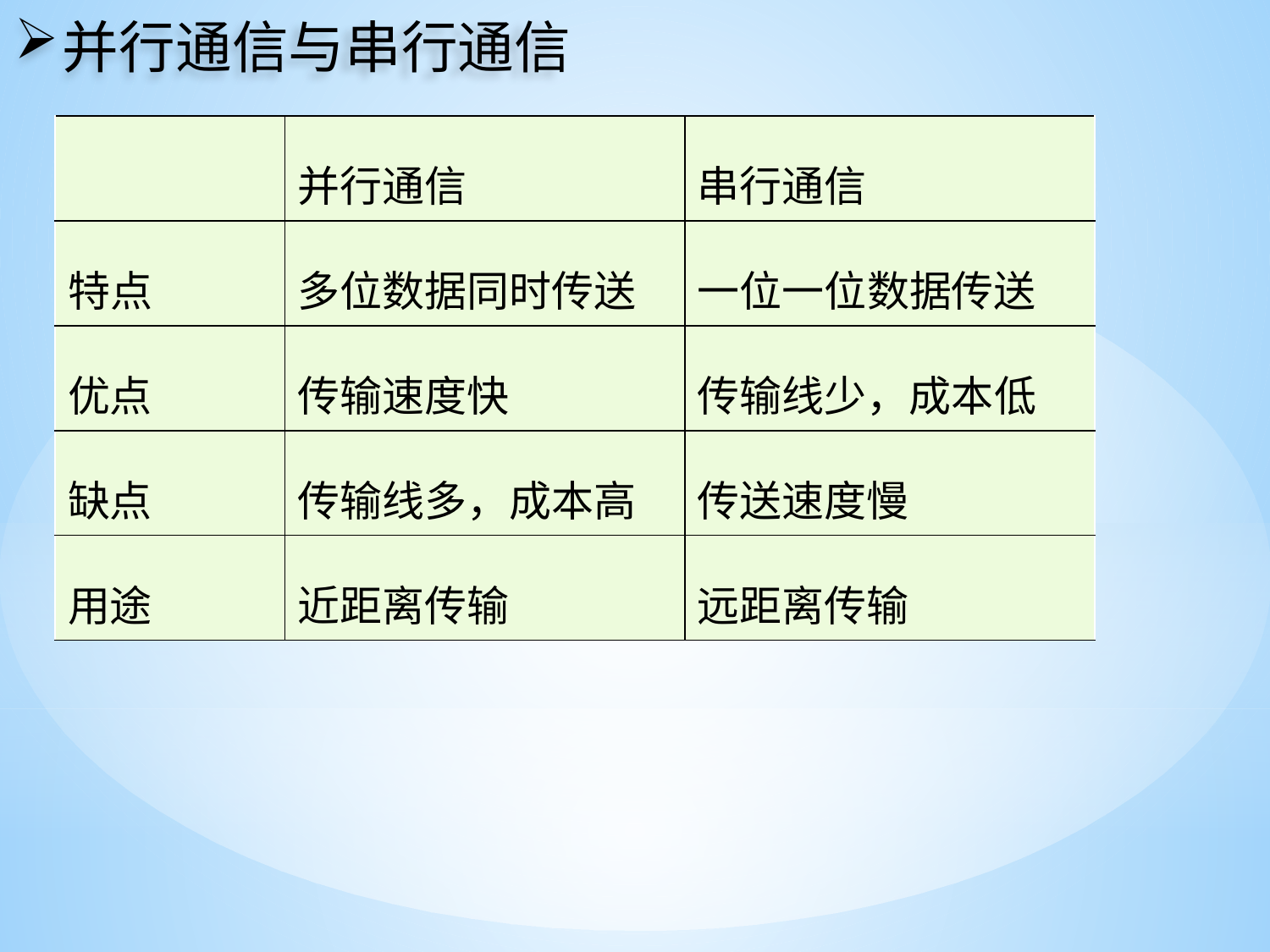

并行通信与串行通信
|  | 并行通信 | 串行通信 |
| --- | --- | --- |
| 特点 | 多位数据同时传送 | 一位一位数据传送 |
| 优点 | 传输速度快 | 传输线少，成本低 |
| 缺点 | 传输线多，成本高 | 传送速度慢 |
| 用途 | 近距离传输 | 远距离传输 |